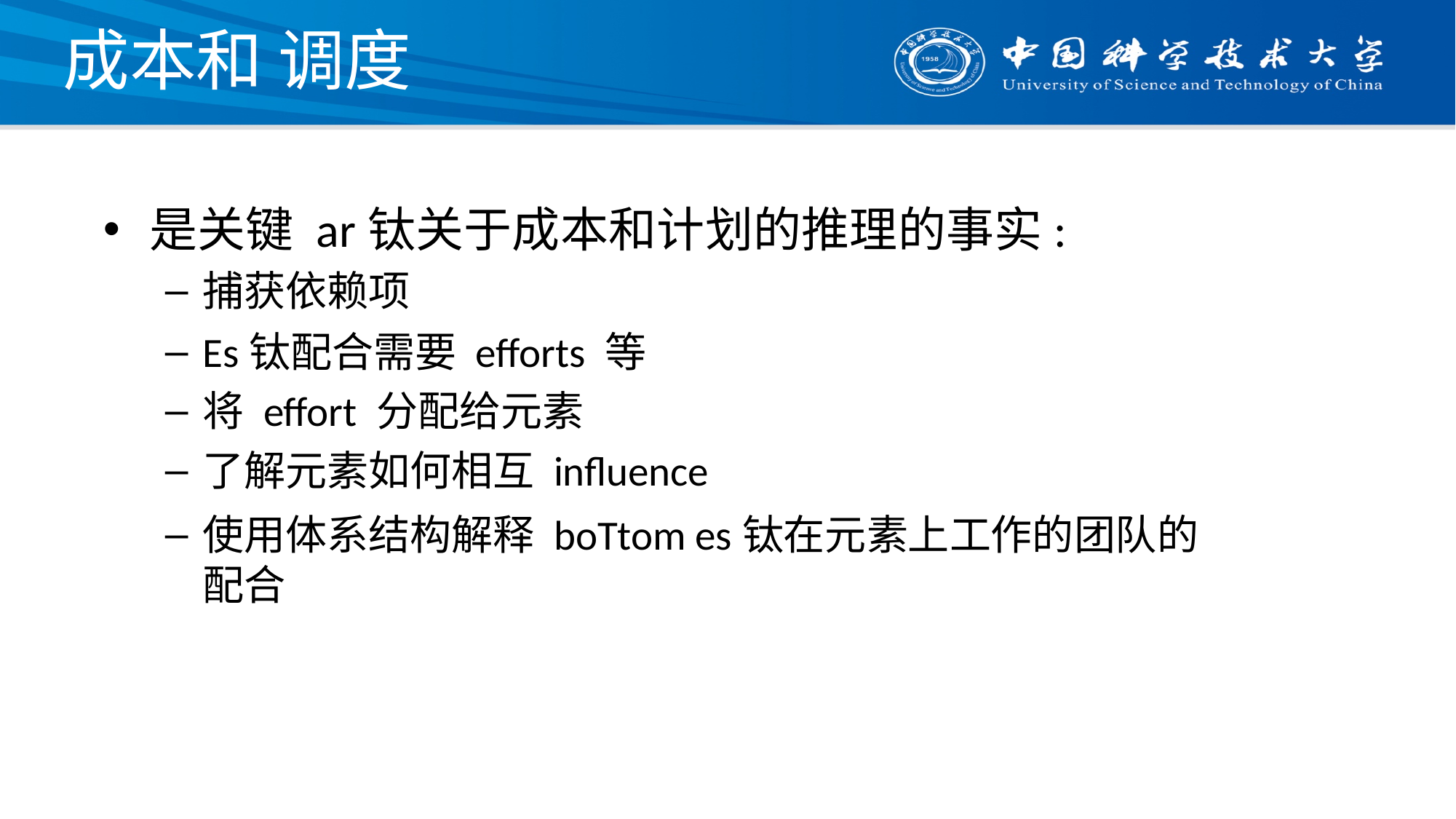

# 成本和 调度
是关键 ar钛关于成本和计划的推理的事实:
捕获依赖项
Es钛配合需要 eﬀorts 等
将 eﬀort 分配给元素
了解元素如何相互 inﬂuence
使用体系结构解释 boTtom es钛在元素上工作的团队的配合